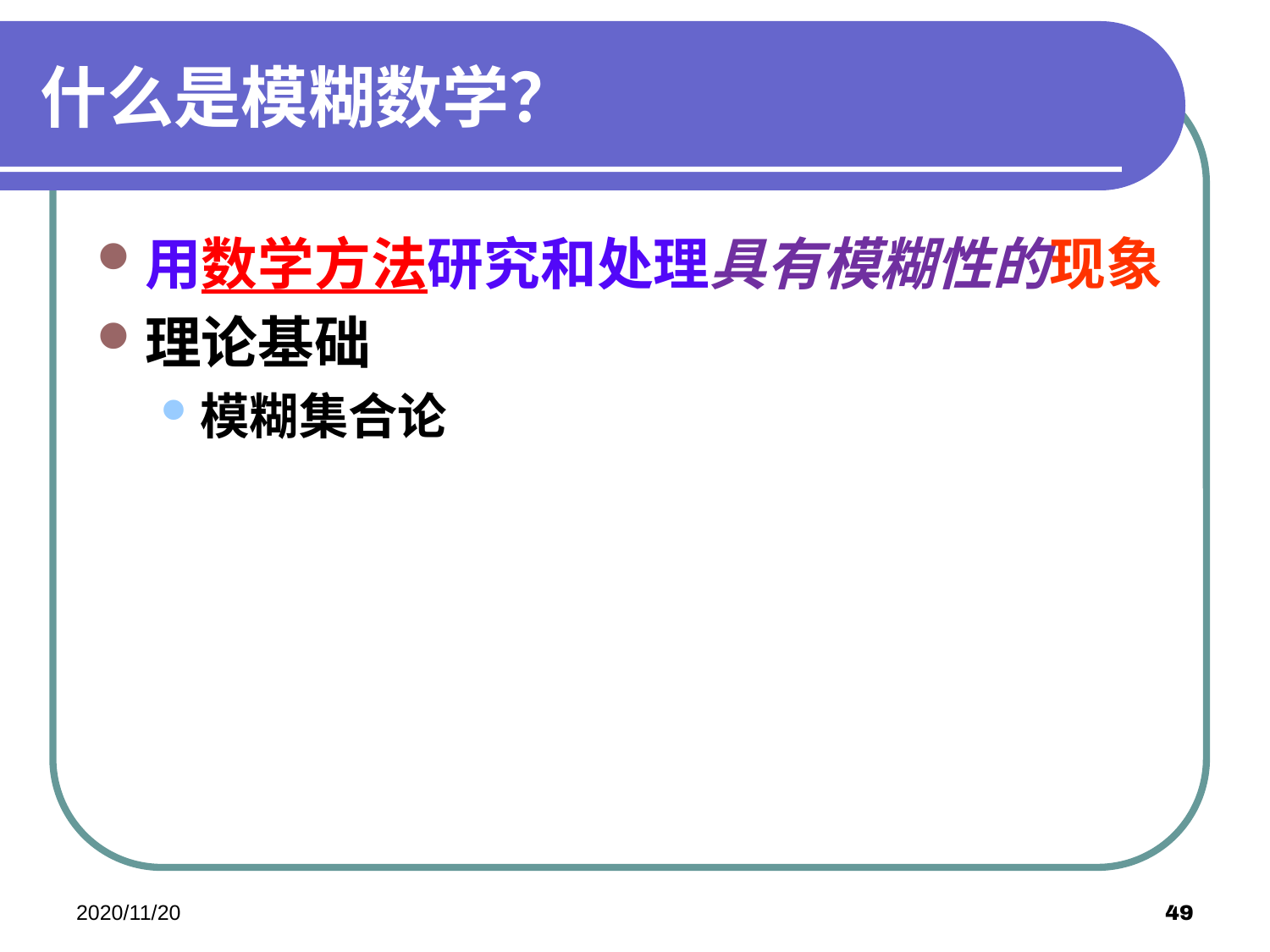

# 什么是模糊数学？
用数学方法研究和处理具有模糊性的现象
理论基础
模糊集合论
2020/11/20
49